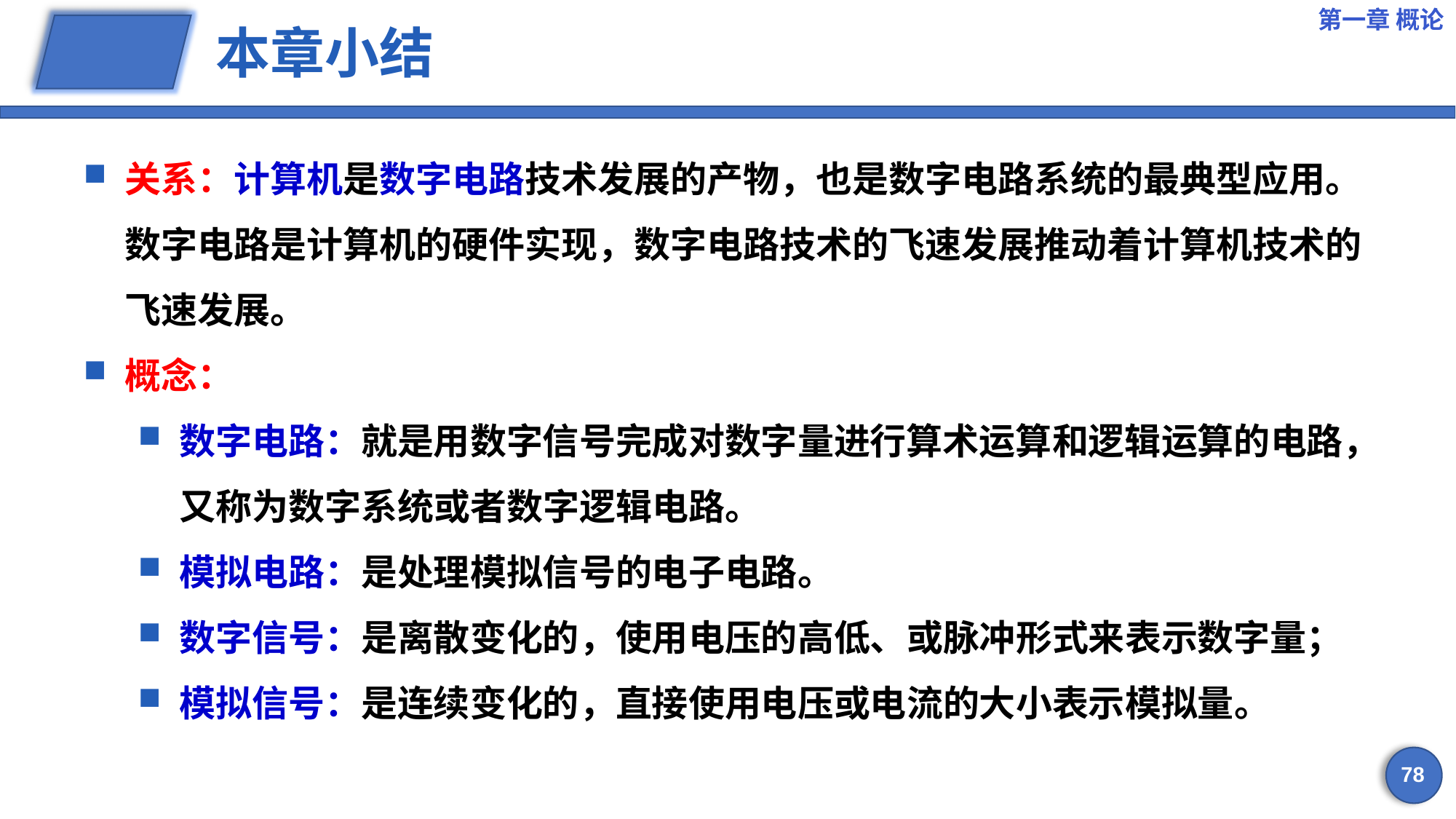

第一章 概论
# 本章小结

关系：计算机是数字电路技术发展的产物，也是数字电路系统的最典型应用。数字电路是计算机的硬件实现，数字电路技术的飞速发展推动着计算机技术的飞速发展。
概念：
数字电路：就是用数字信号完成对数字量进行算术运算和逻辑运算的电路，又称为数字系统或者数字逻辑电路。
模拟电路：是处理模拟信号的电子电路。
数字信号：是离散变化的，使用电压的高低、或脉冲形式来表示数字量；
模拟信号：是连续变化的，直接使用电压或电流的大小表示模拟量。
78